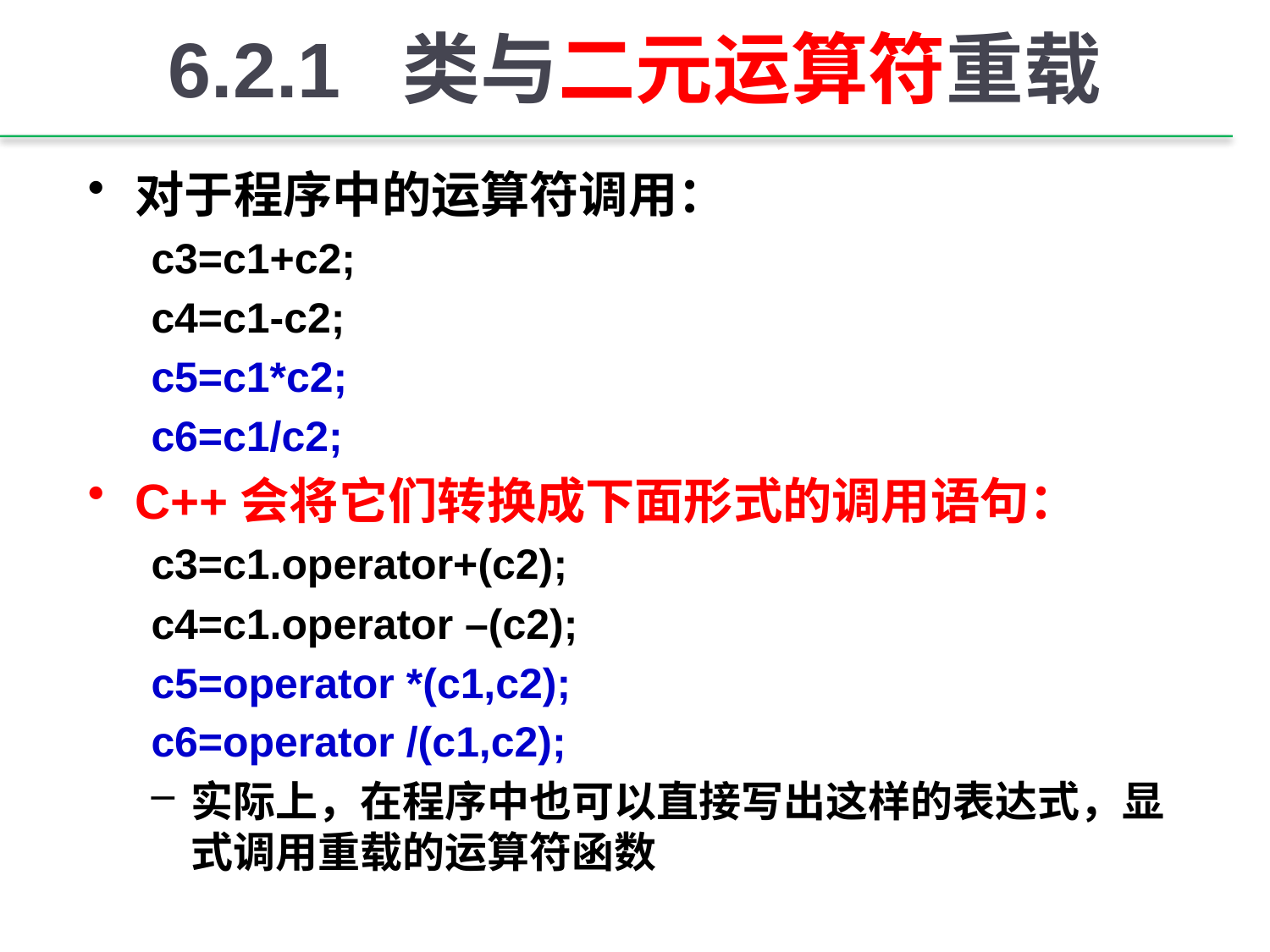

# 6.2.1  类与二元运算符重载
对于程序中的运算符调用：
c3=c1+c2;
c4=c1-c2;
c5=c1*c2;
c6=c1/c2;
C++会将它们转换成下面形式的调用语句：
c3=c1.operator+(c2);
c4=c1.operator –(c2);
c5=operator *(c1,c2);
c6=operator /(c1,c2);
实际上，在程序中也可以直接写出这样的表达式，显式调用重载的运算符函数